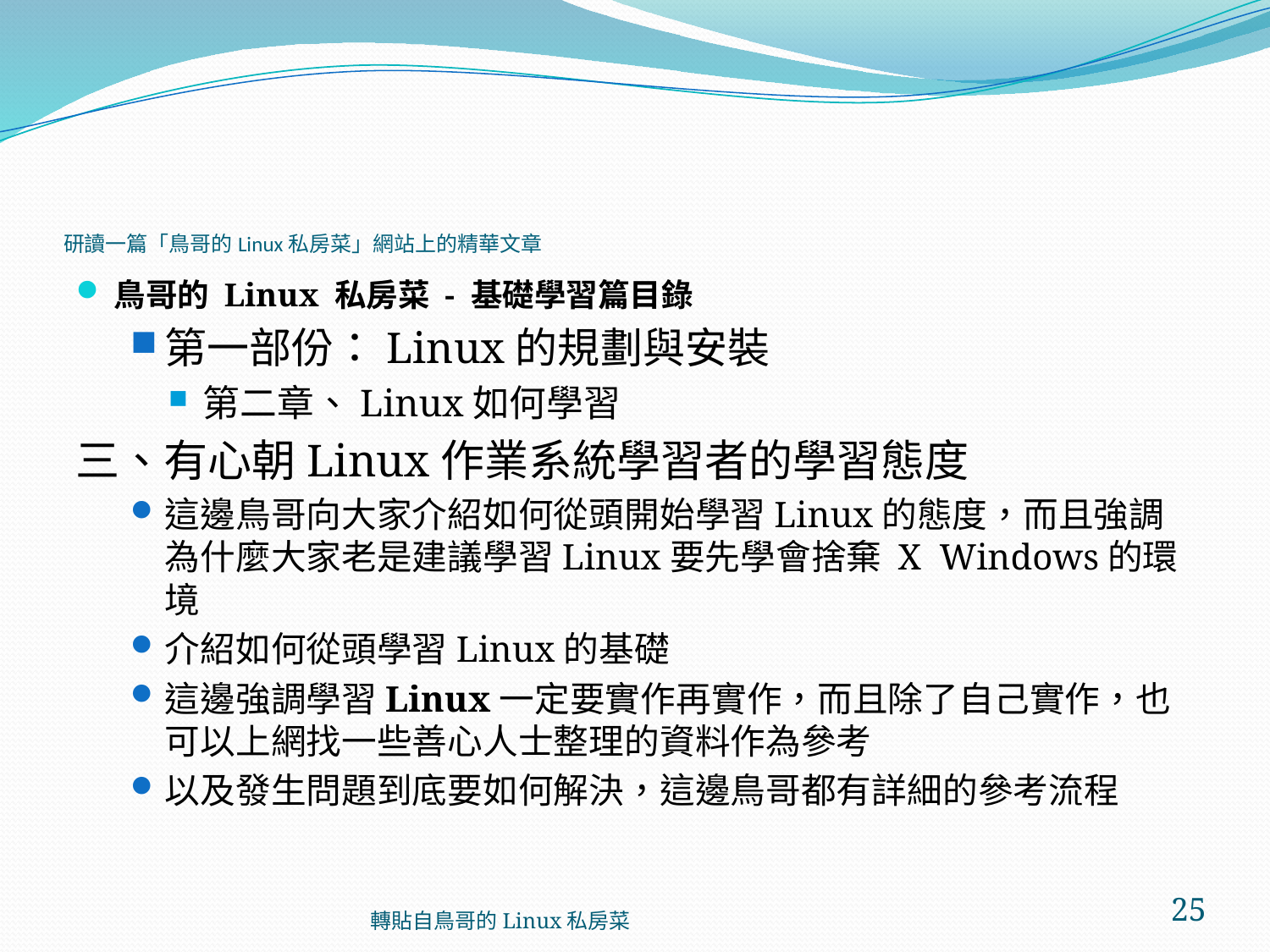

# 研讀一篇「鳥哥的Linux私房菜」網站上的精華文章
鳥哥的 Linux 私房菜 - 基礎學習篇目錄
第一部份：Linux的規劃與安裝
第二章、Linux如何學習
三、有心朝Linux作業系統學習者的學習態度
這邊鳥哥向大家介紹如何從頭開始學習Linux的態度，而且強調為什麼大家老是建議學習Linux要先學會捨棄 X  Windows的環境
介紹如何從頭學習Linux的基礎
這邊強調學習Linux一定要實作再實作，而且除了自己實作，也可以上網找一些善心人士整理的資料作為參考
以及發生問題到底要如何解決，這邊鳥哥都有詳細的參考流程
轉貼自鳥哥的Linux私房菜
25